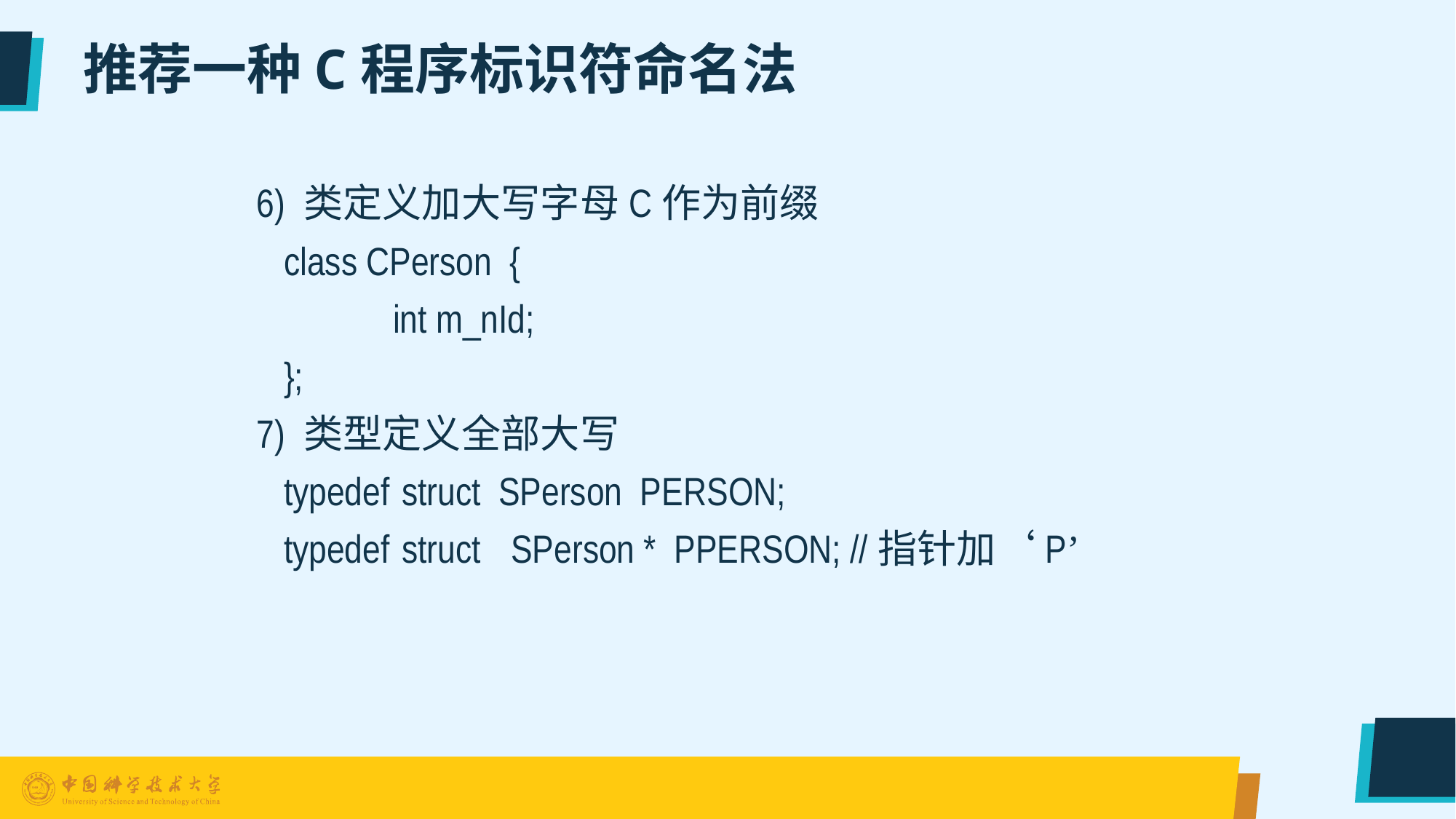

# 推荐一种C程序标识符命名法
6) 类定义加大写字母C作为前缀
	class CPerson  {
		int m_nId;
	};
7) 类型定义全部大写
	typedef	 struct  SPerson  PERSON;
	typedef	 struct	 SPerson *  PPERSON; //指针加‘P’